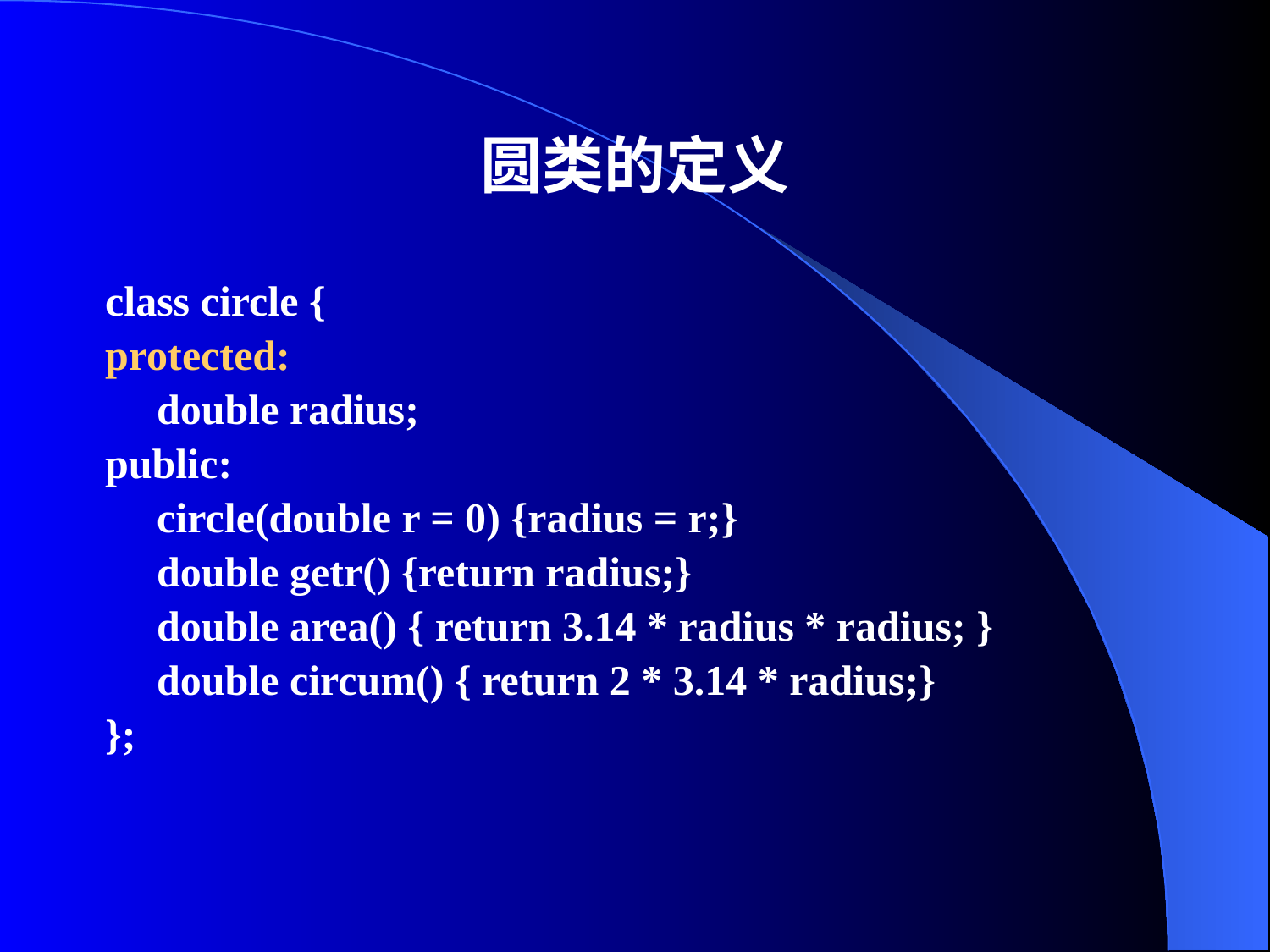

# 圆类的定义
class circle {
protected:
  	double radius;
public:
	circle(double r = 0) {radius = r;}
	double getr() {return radius;}
	double area() { return 3.14 * radius * radius; }
	double circum() { return 2 * 3.14 * radius;}
};